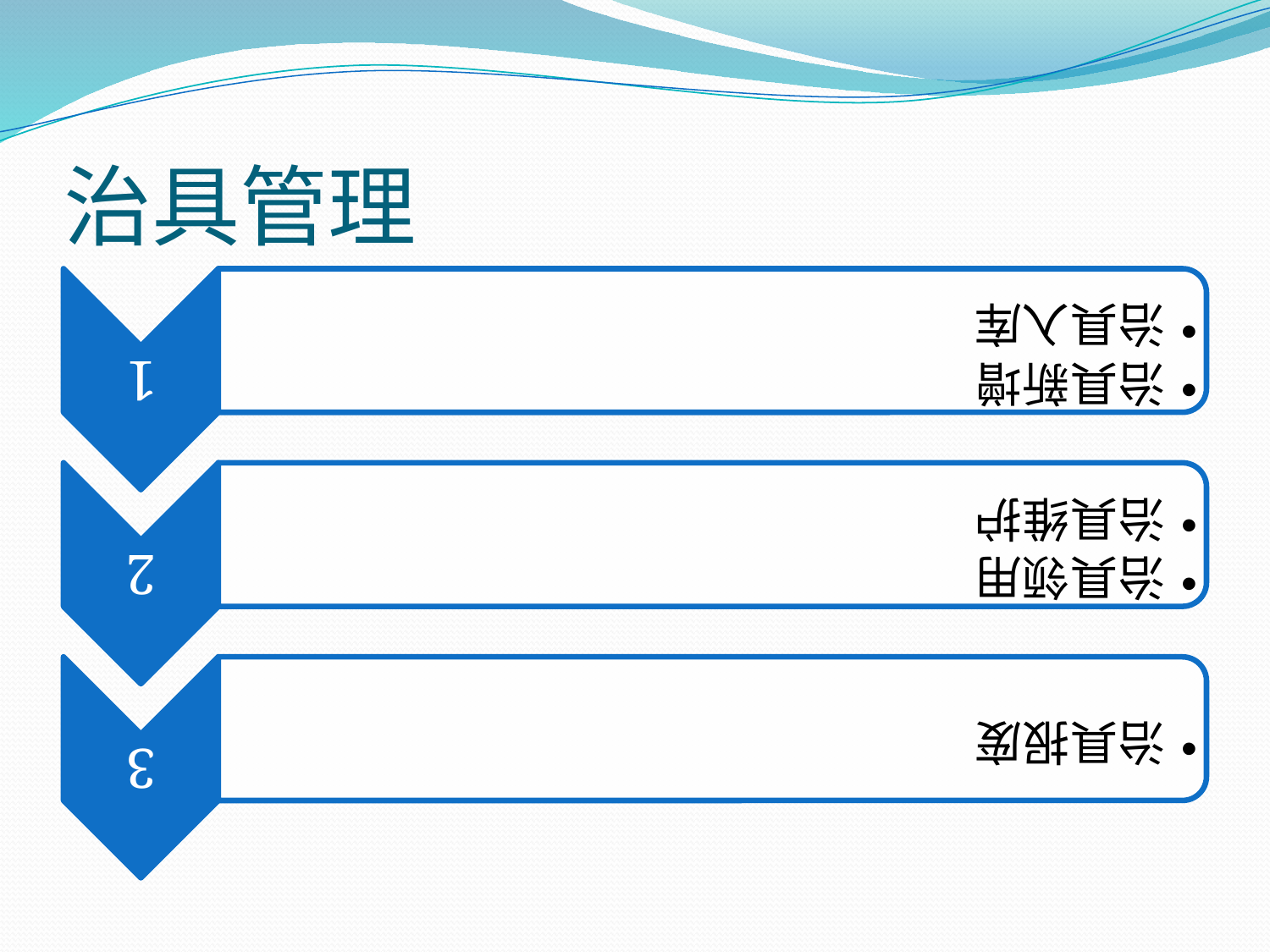

# 治具管理
1
治具新增
治具入库
2
治具领用
治具维护
3
治具报废